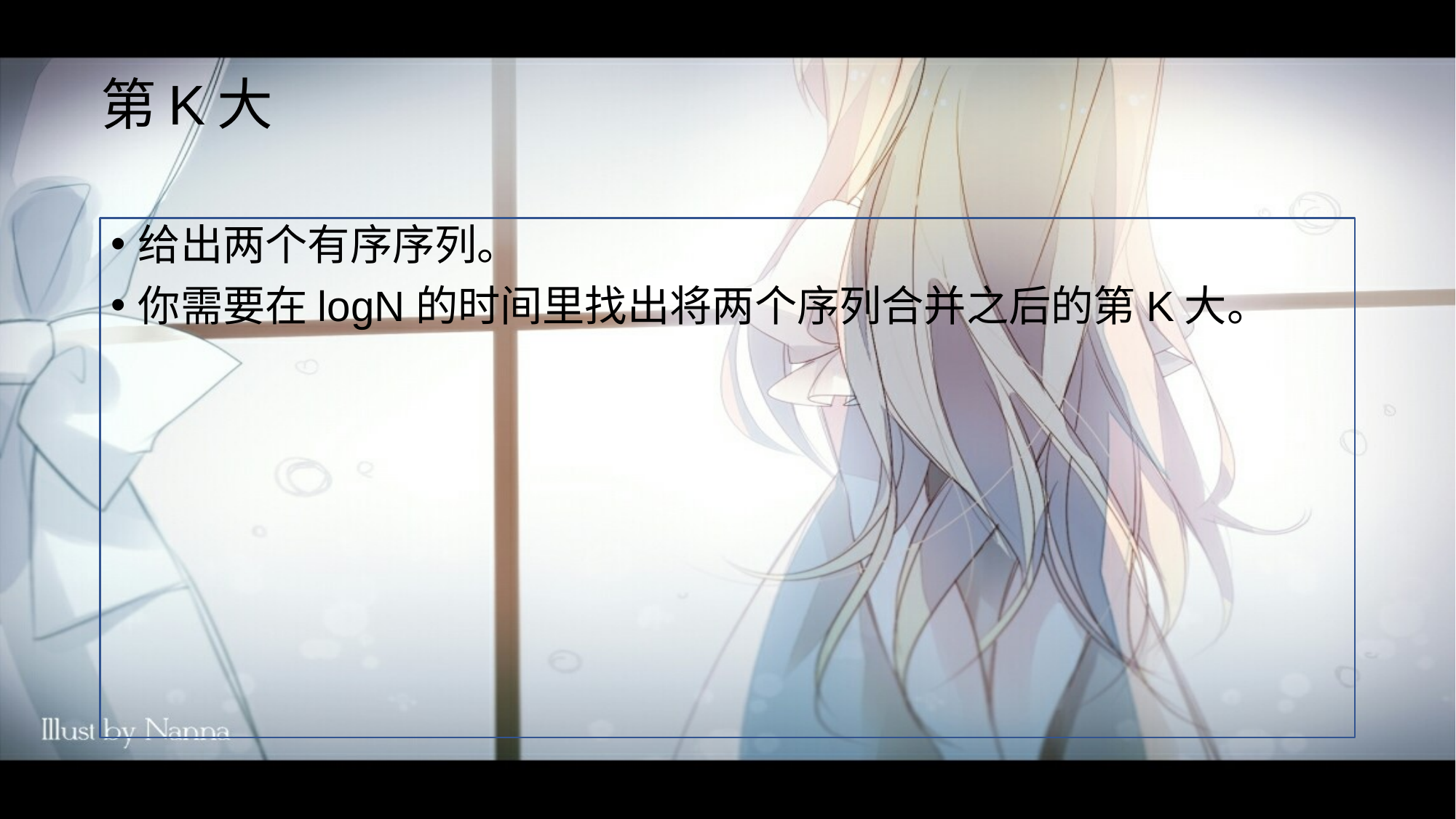

# 第K大
给出两个有序序列。
你需要在logN的时间里找出将两个序列合并之后的第K大。